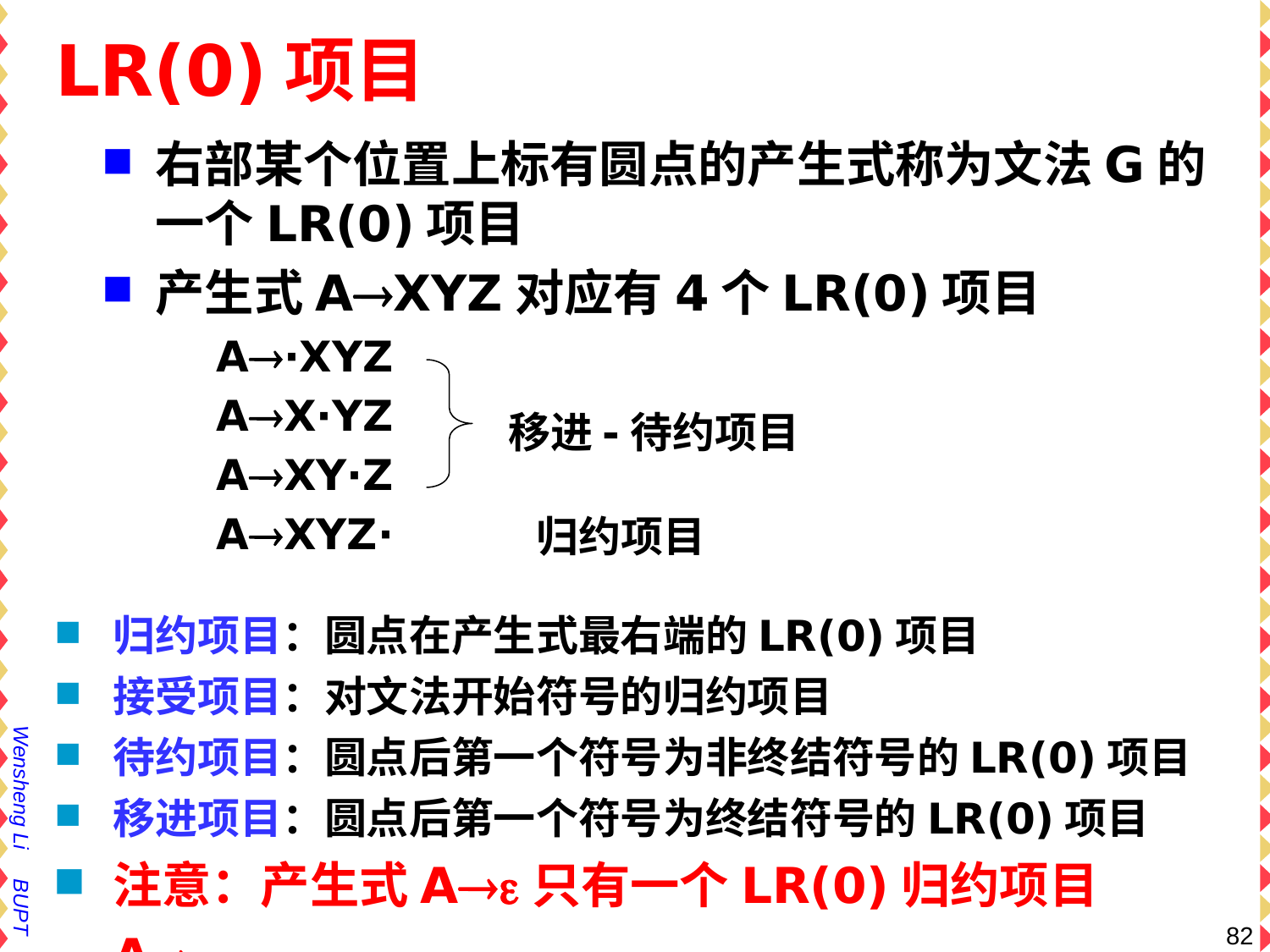

# LR(0)项目
右部某个位置上标有圆点的产生式称为文法G的一个LR(0)项目
产生式A→XYZ对应有4个LR(0)项目
A→·XYZ
A→X·YZ
A→XY·Z
A→XYZ·

移进-待约项目
归约项目
归约项目：圆点在产生式最右端的LR(0)项目
接受项目：对文法开始符号的归约项目
待约项目：圆点后第一个符号为非终结符号的LR(0)项目
移进项目：圆点后第一个符号为终结符号的LR(0)项目
注意：产生式A→ε只有一个LR(0)归约项目 A→·。
82